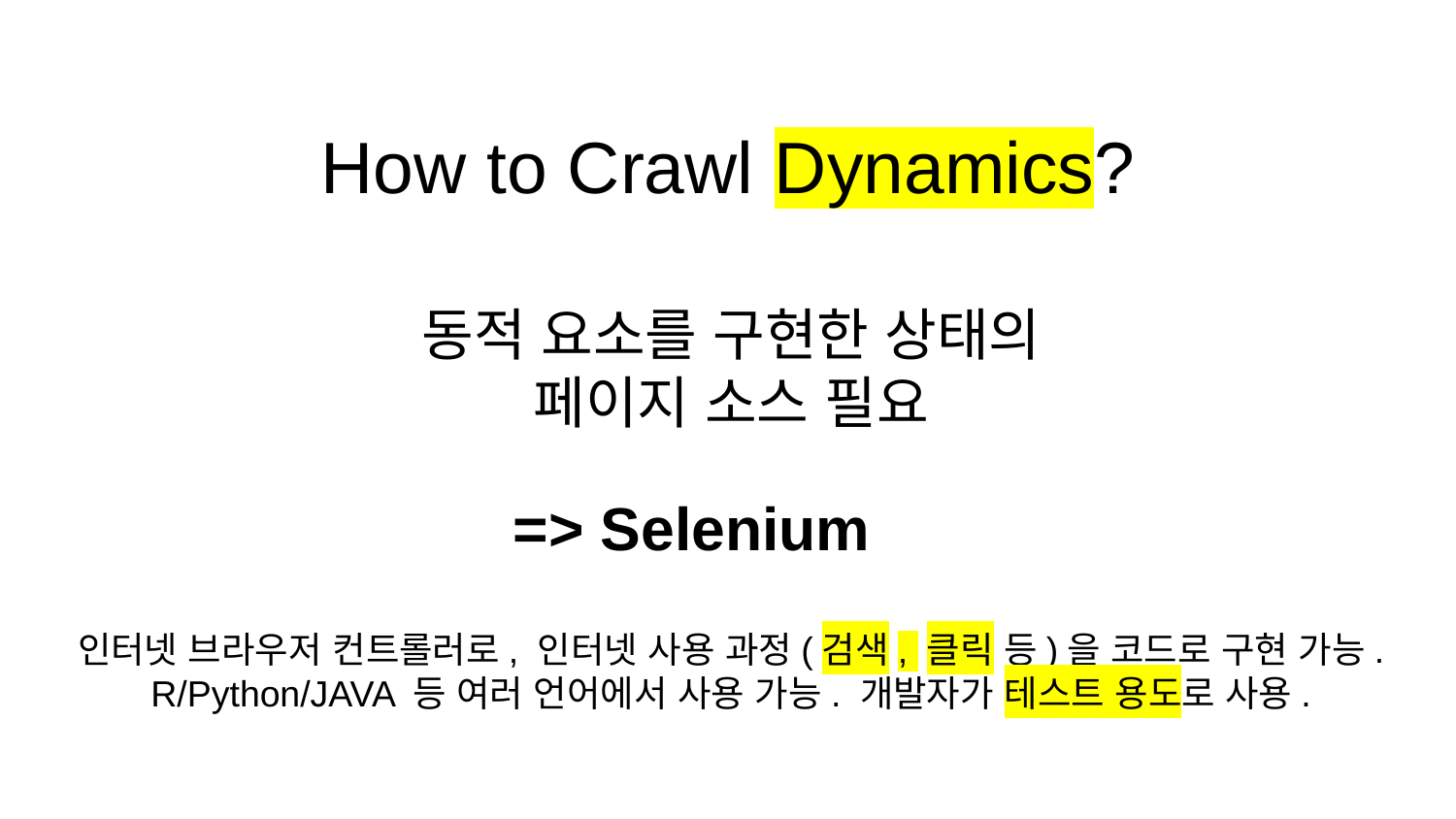

# How to Crawl Dynamics?
동적 요소를 구현한 상태의
페이지 소스 필요
=> Selenium
인터넷 브라우저 컨트롤러로, 인터넷 사용 과정(검색, 클릭 등)을 코드로 구현 가능. R/Python/JAVA 등 여러 언어에서 사용 가능. 개발자가 테스트 용도로 사용.